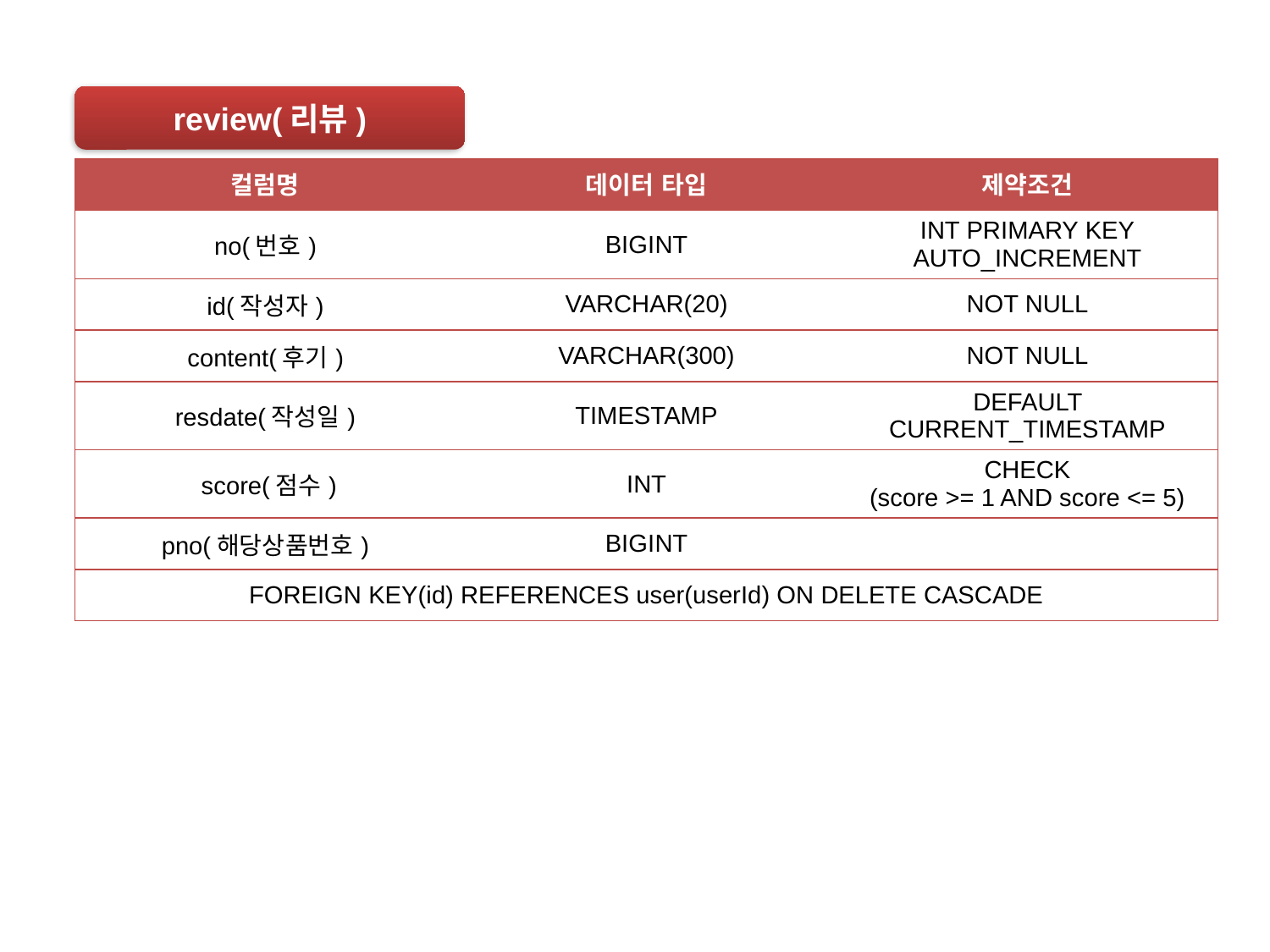

review(리뷰)
| 컬럼명 | 데이터 타입 | 제약조건 |
| --- | --- | --- |
| no(번호) | BIGINT | INT PRIMARY KEY AUTO\_INCREMENT |
| id(작성자) | VARCHAR(20) | NOT NULL |
| content(후기) | VARCHAR(300) | NOT NULL |
| resdate(작성일) | TIMESTAMP | DEFAULT CURRENT\_TIMESTAMP |
| score(점수) | INT | CHECK (score >= 1 AND score <= 5) |
| pno(해당상품번호) | BIGINT |  |
| FOREIGN KEY(id) REFERENCES user(userId) ON DELETE CASCADE |  |  |